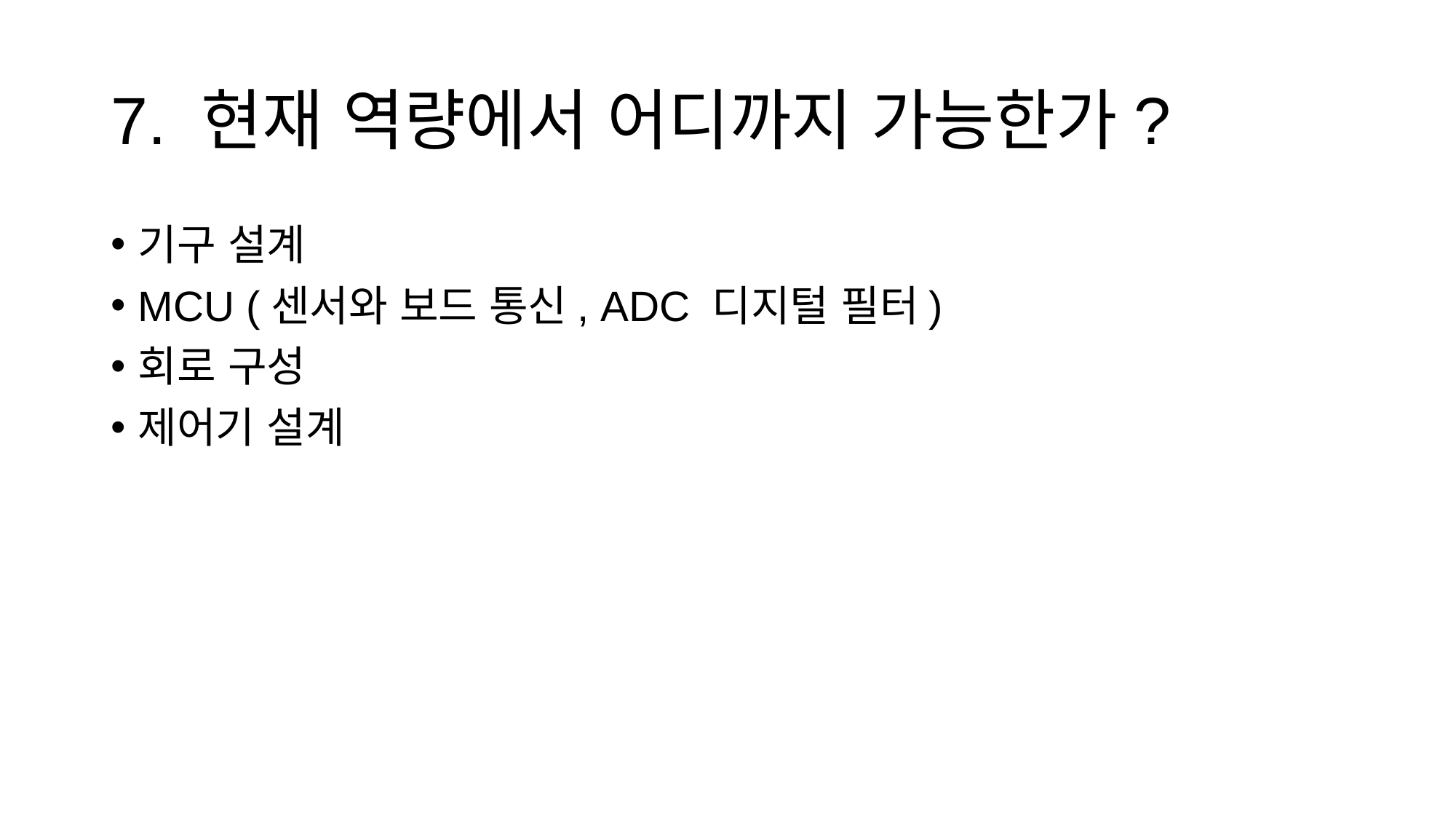

# 7. 현재 역량에서 어디까지 가능한가?
기구 설계
MCU (센서와 보드 통신, ADC 디지털 필터)
회로 구성
제어기 설계